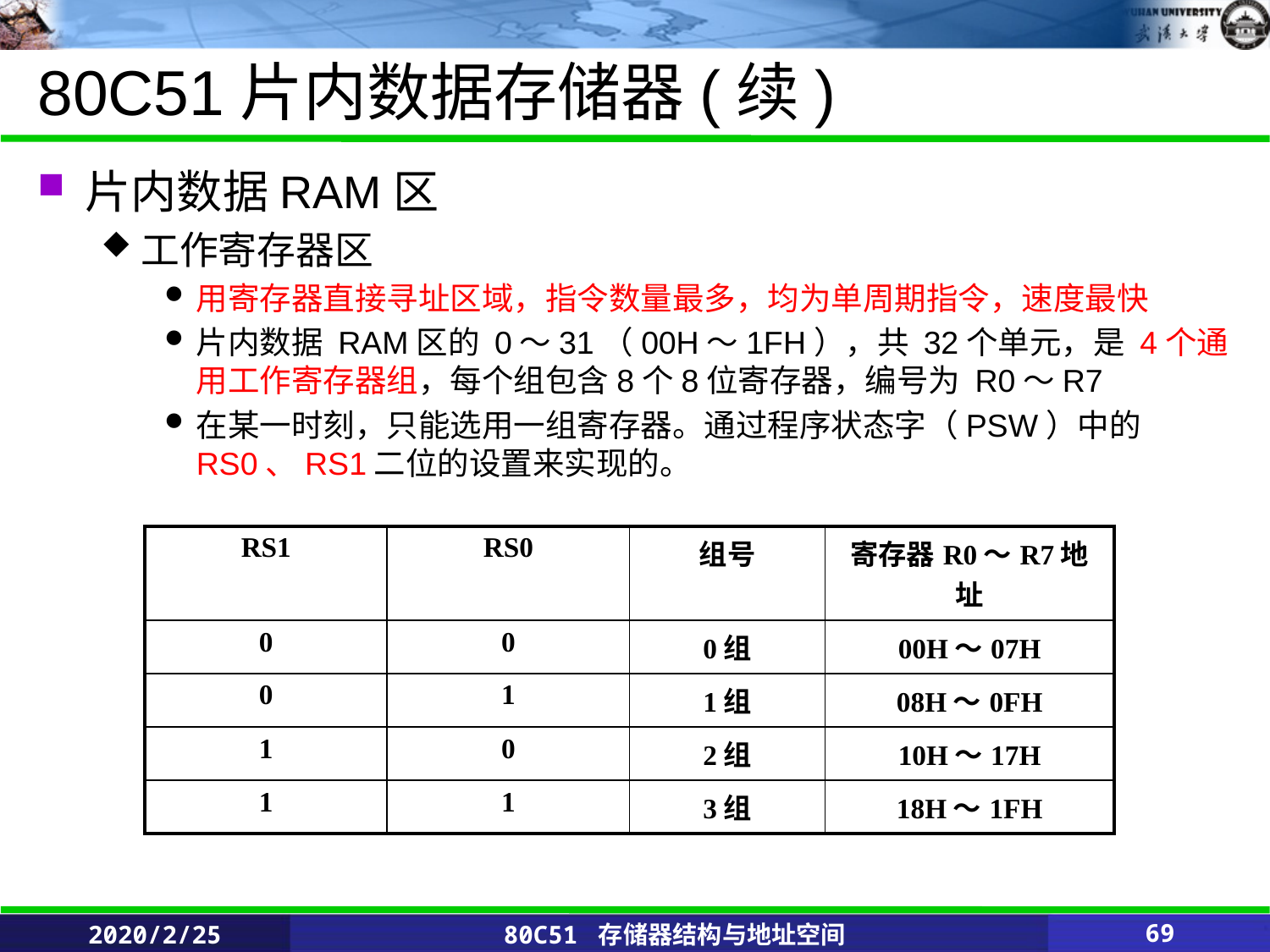

# 80C51片内数据存储器(续)
片内数据RAM区
工作寄存器区
用寄存器直接寻址区域，指令数量最多，均为单周期指令，速度最快
片内数据 RAM区的 0～31（00H～1FH），共 32个单元，是 4个通用工作寄存器组，每个组包含8个8位寄存器，编号为 R0～R7
在某一时刻，只能选用一组寄存器。通过程序状态字（PSW）中的RS0、RS1二位的设置来实现的。
| RS1 | RS0 | 组号 | 寄存器R0～R7地址 |
| --- | --- | --- | --- |
| 0 | 0 | 0组 | 00H～07H |
| 0 | 1 | 1组 | 08H～0FH |
| 1 | 0 | 2组 | 10H～17H |
| 1 | 1 | 3组 | 18H～1FH |
2020/2/25
80C51 存储器结构与地址空间
69